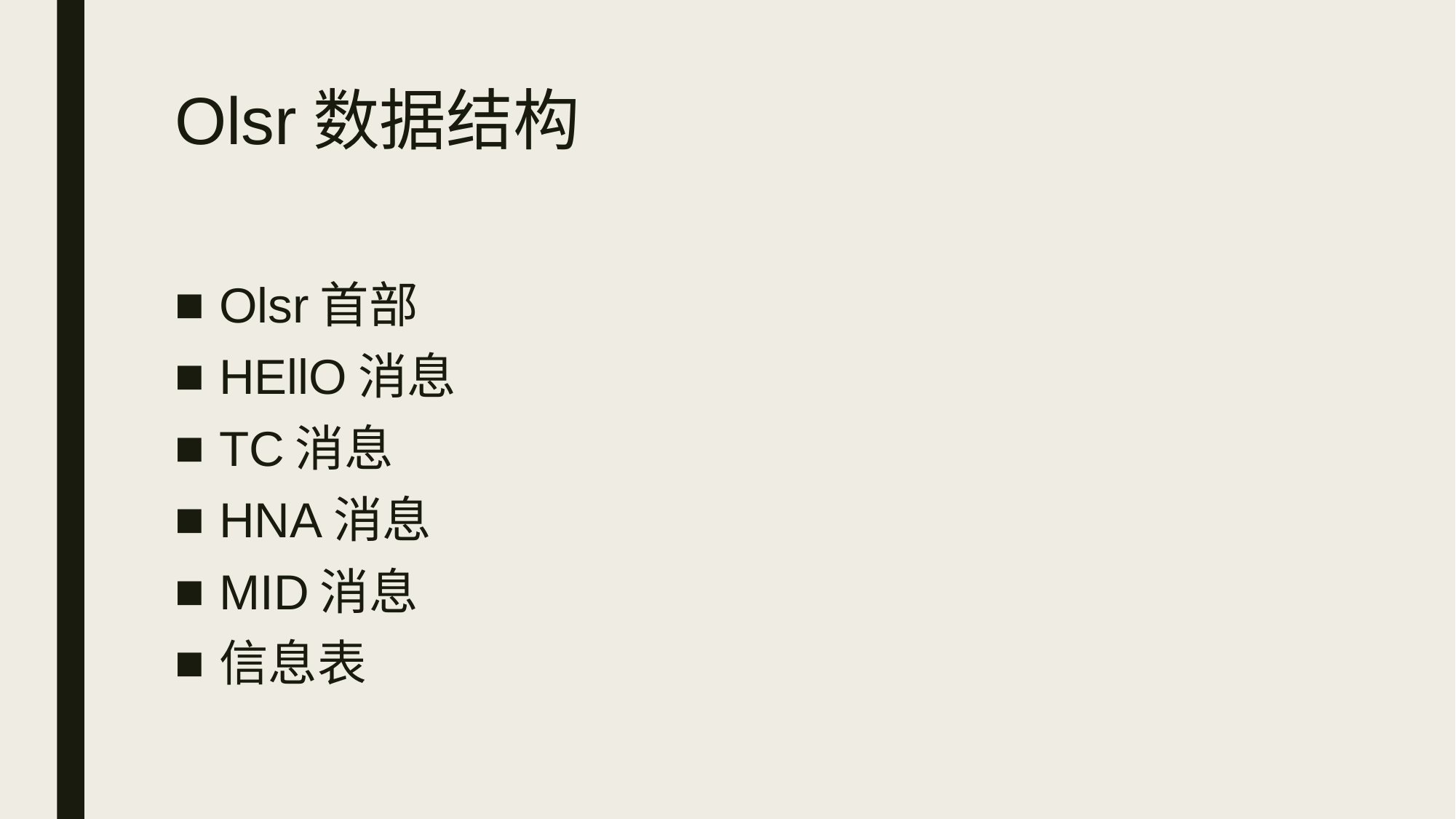

# Olsr数据结构
Olsr首部
HEllO消息
TC消息
HNA消息
MID消息
信息表